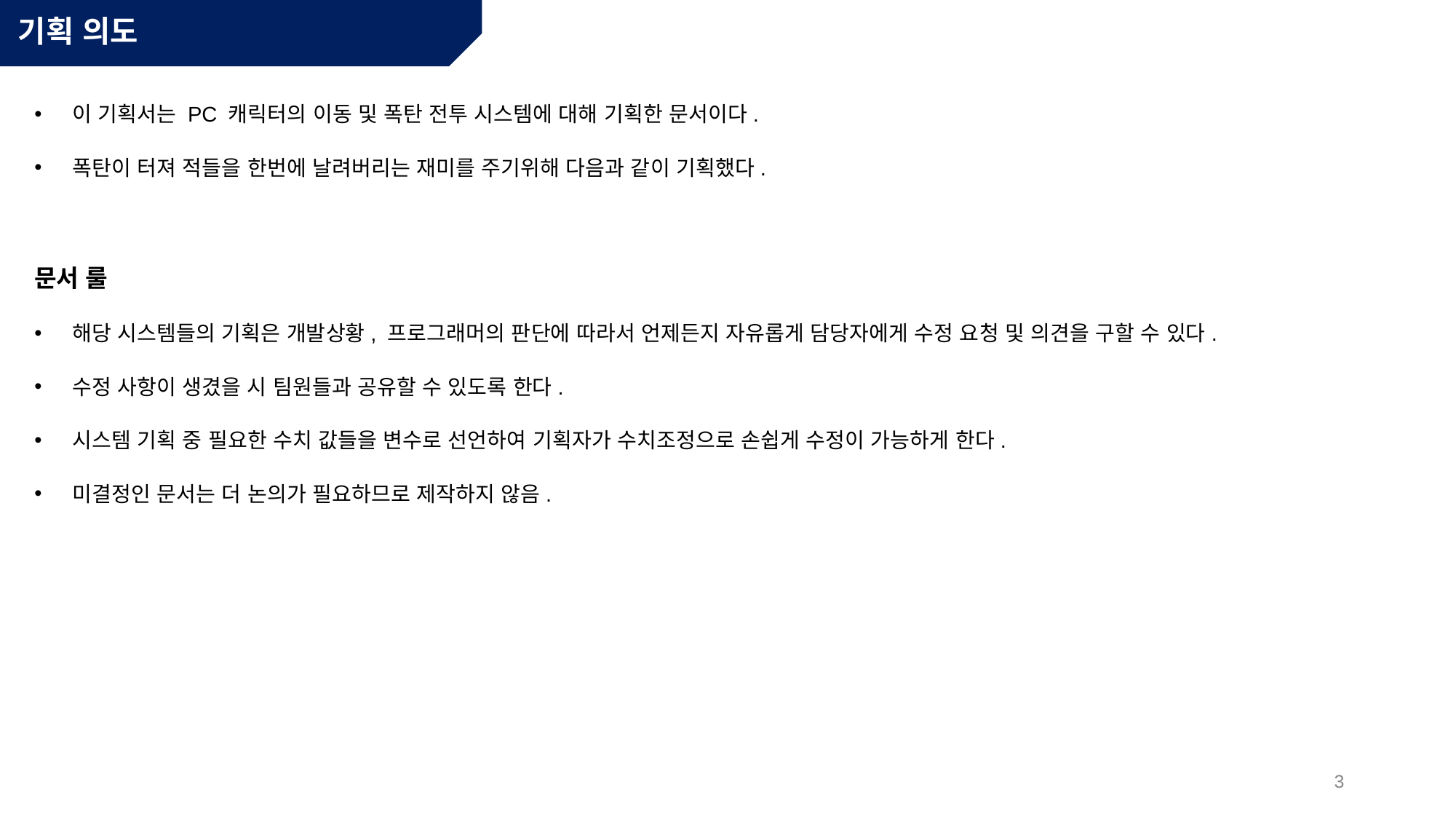

# 기획 의도
이 기획서는 PC 캐릭터의 이동 및 폭탄 전투 시스템에 대해 기획한 문서이다.
폭탄이 터져 적들을 한번에 날려버리는 재미를 주기위해 다음과 같이 기획했다.

문서 룰
해당 시스템들의 기획은 개발상황, 프로그래머의 판단에 따라서 언제든지 자유롭게 담당자에게 수정 요청 및 의견을 구할 수 있다.
수정 사항이 생겼을 시 팀원들과 공유할 수 있도록 한다.
시스템 기획 중 필요한 수치 값들을 변수로 선언하여 기획자가 수치조정으로 손쉽게 수정이 가능하게 한다.
미결정인 문서는 더 논의가 필요하므로 제작하지 않음.

3